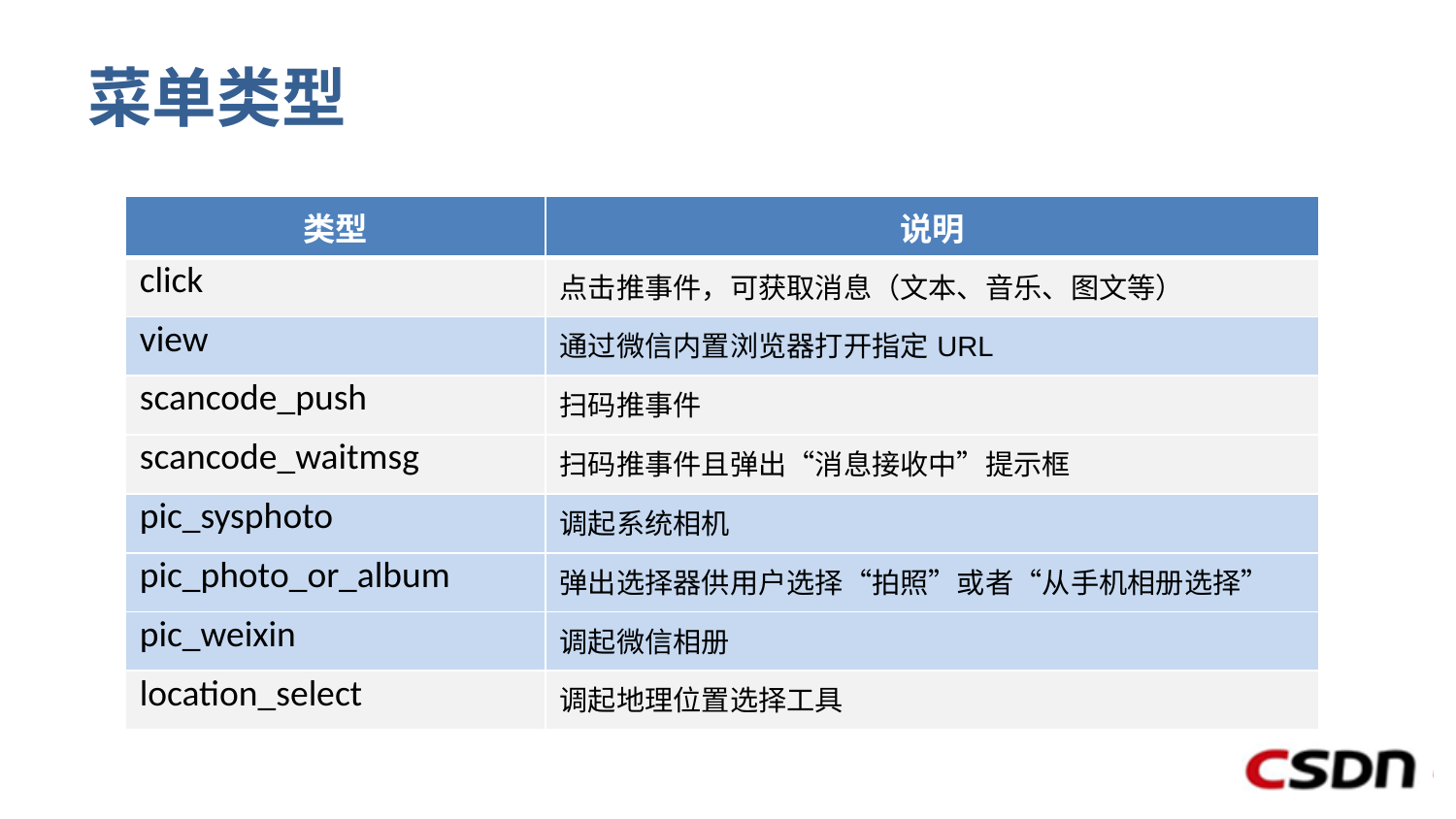

# 菜单类型
| 类型 | 说明 |
| --- | --- |
| click | 点击推事件，可获取消息（文本、音乐、图文等） |
| view | 通过微信内置浏览器打开指定URL |
| scancode\_push | 扫码推事件 |
| scancode\_waitmsg | 扫码推事件且弹出“消息接收中”提示框 |
| pic\_sysphoto | 调起系统相机 |
| pic\_photo\_or\_album | 弹出选择器供用户选择“拍照”或者“从手机相册选择” |
| pic\_weixin | 调起微信相册 |
| location\_select | 调起地理位置选择工具 |